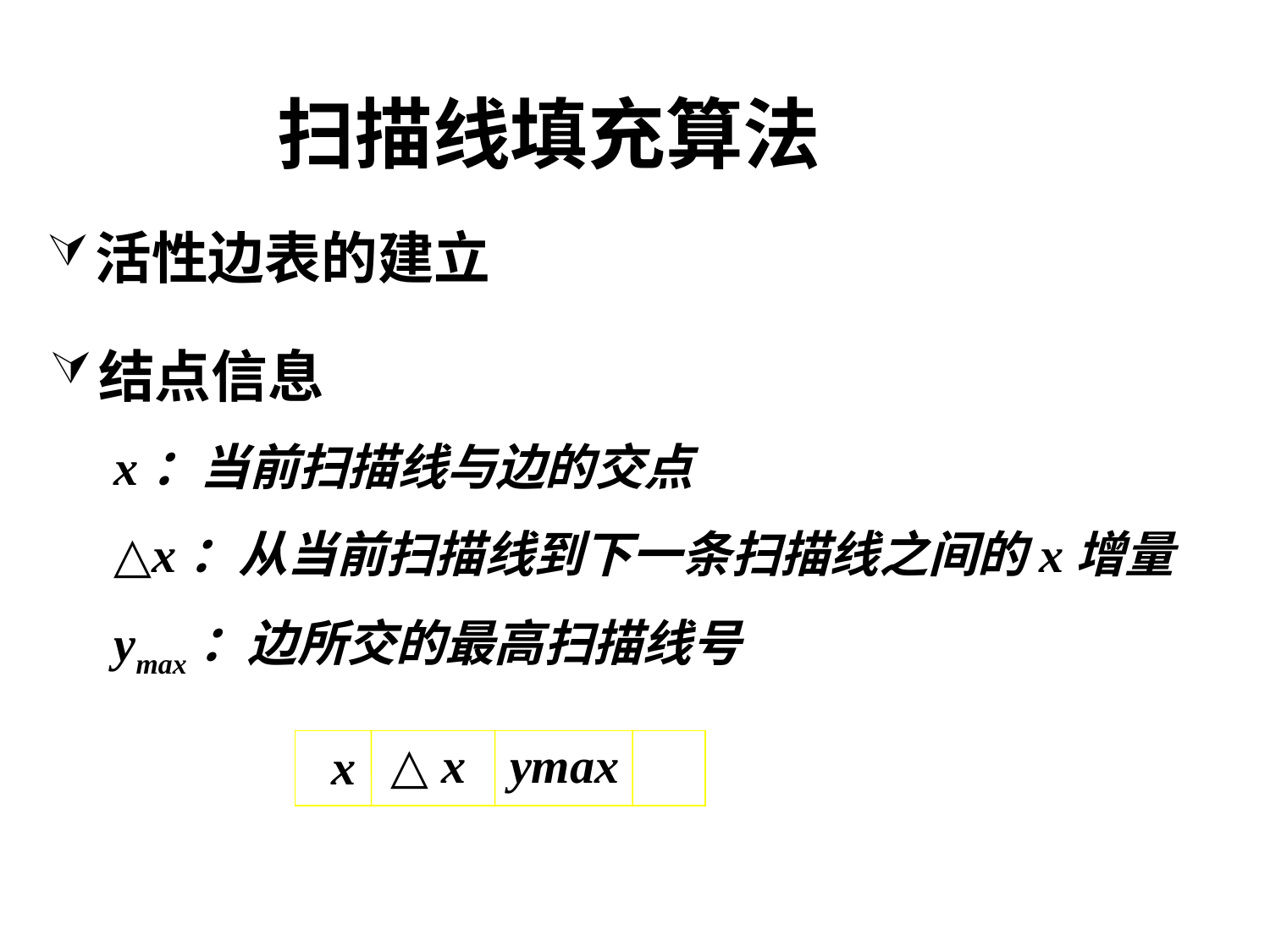

# 扫描线填充算法
活性边表的建立
结点信息
x：当前扫描线与边的交点
△x：从当前扫描线到下一条扫描线之间的x增量
ymax：边所交的最高扫描线号
△ x
ymax
x